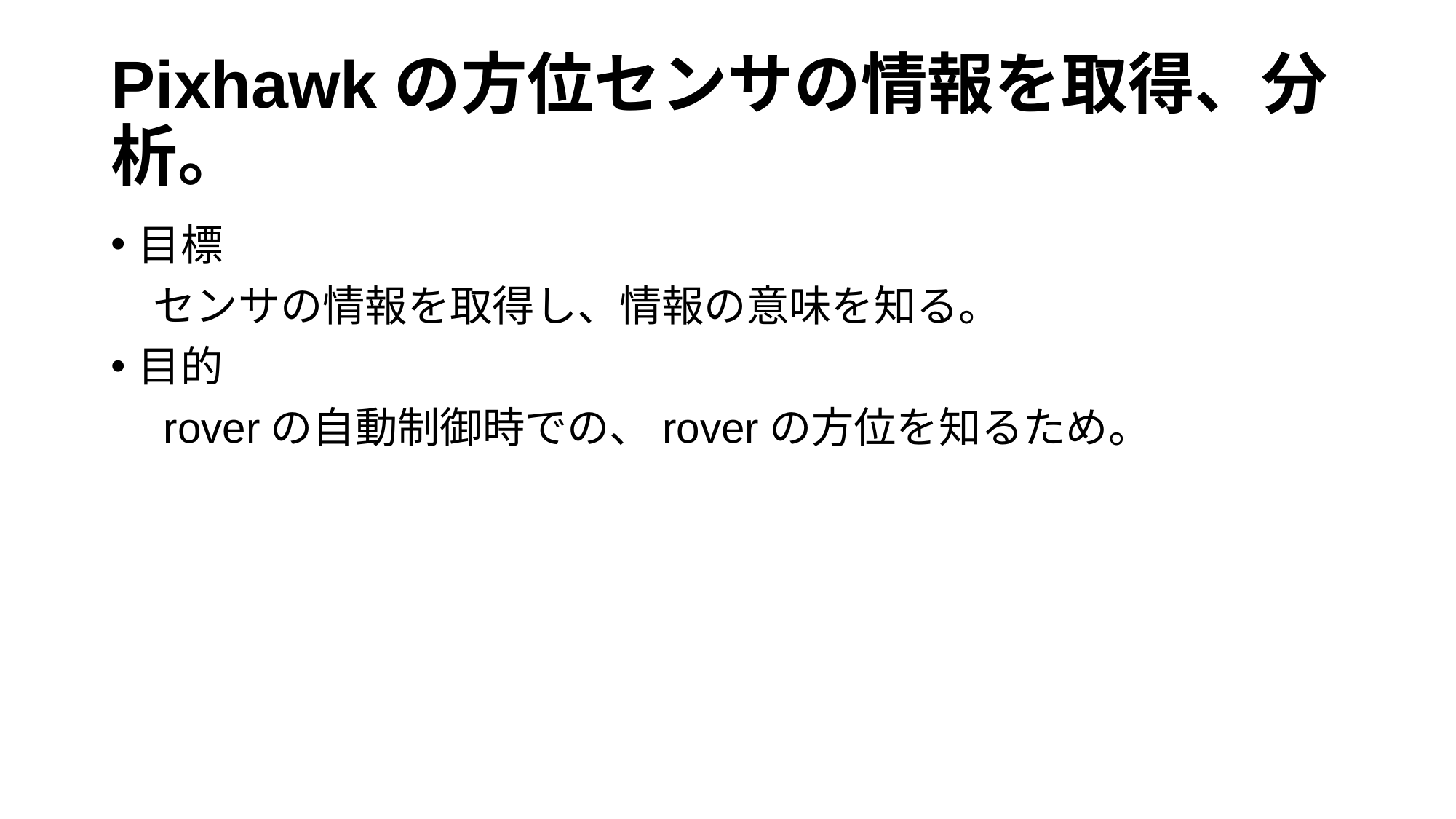

# Pixhawkの方位センサの情報を取得、分析。
目標
　センサの情報を取得し、情報の意味を知る。
目的
　roverの自動制御時での、roverの方位を知るため。